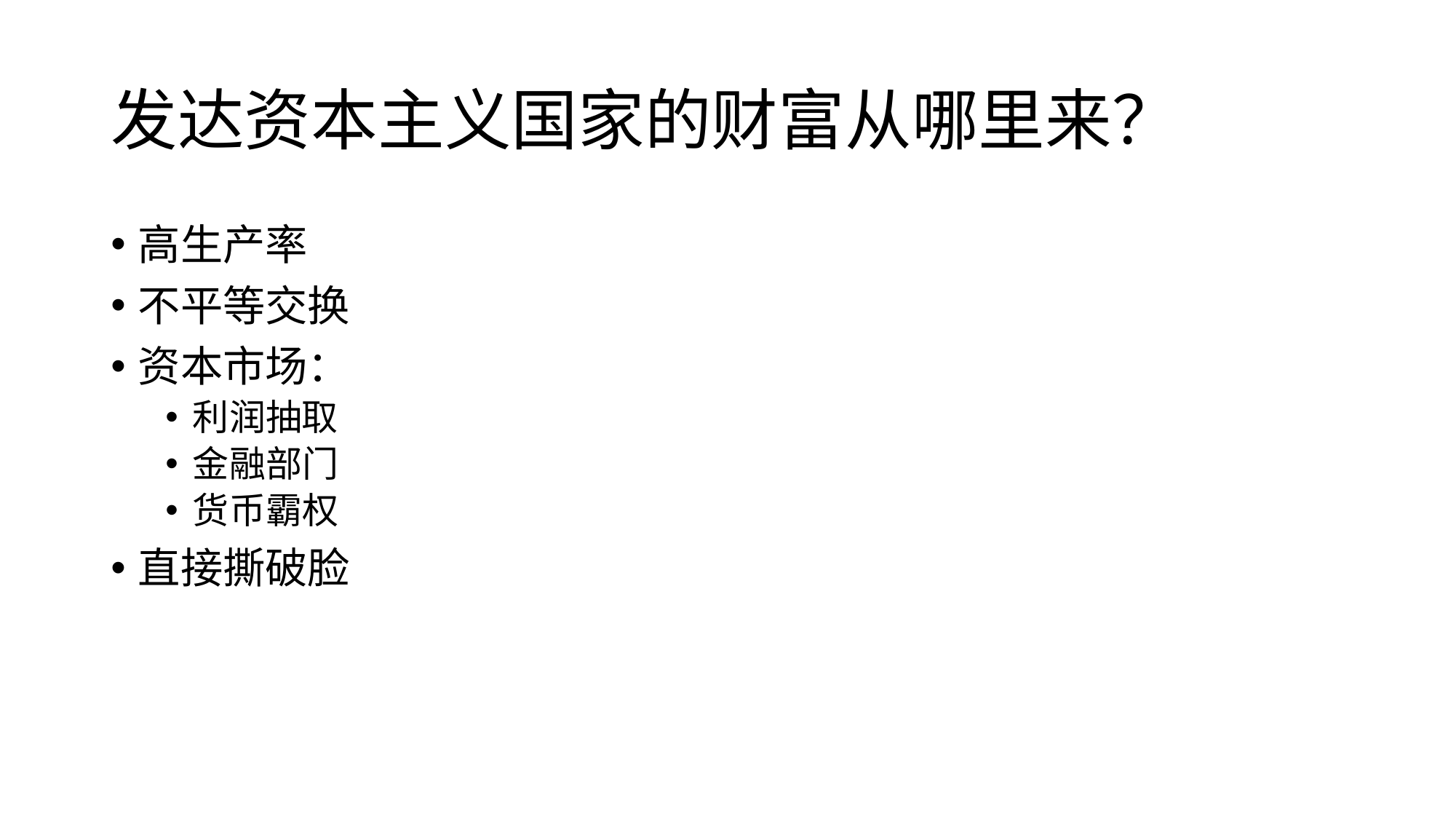

# 发达资本主义国家的财富从哪里来？
高生产率
不平等交换
资本市场：
利润抽取
金融部门
货币霸权
直接撕破脸